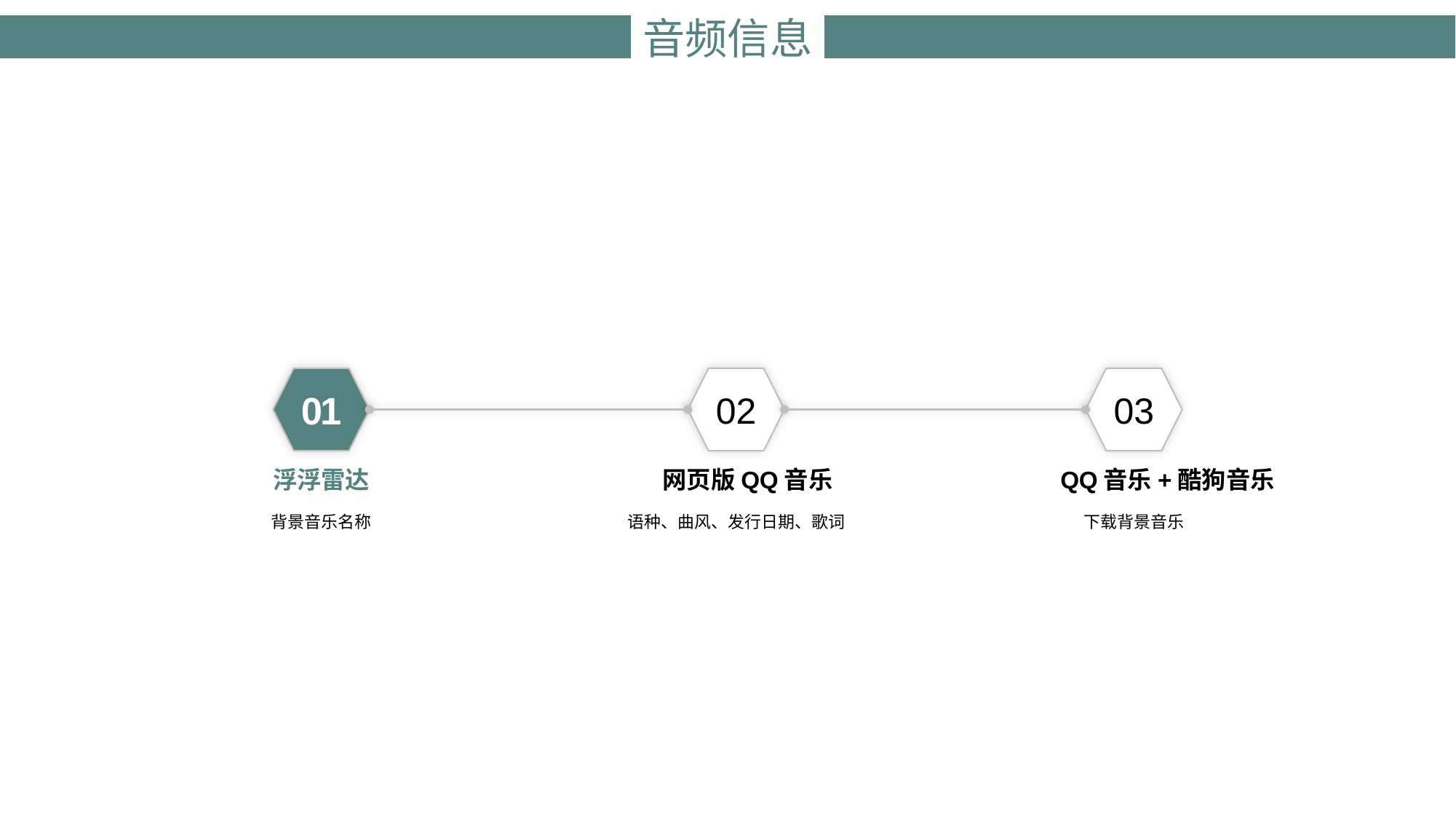

# 音频信息
01
浮浮雷达
背景音乐名称
02
网页版QQ音乐
语种、曲风、发行日期、歌词
03
QQ音乐+酷狗音乐
下载背景音乐